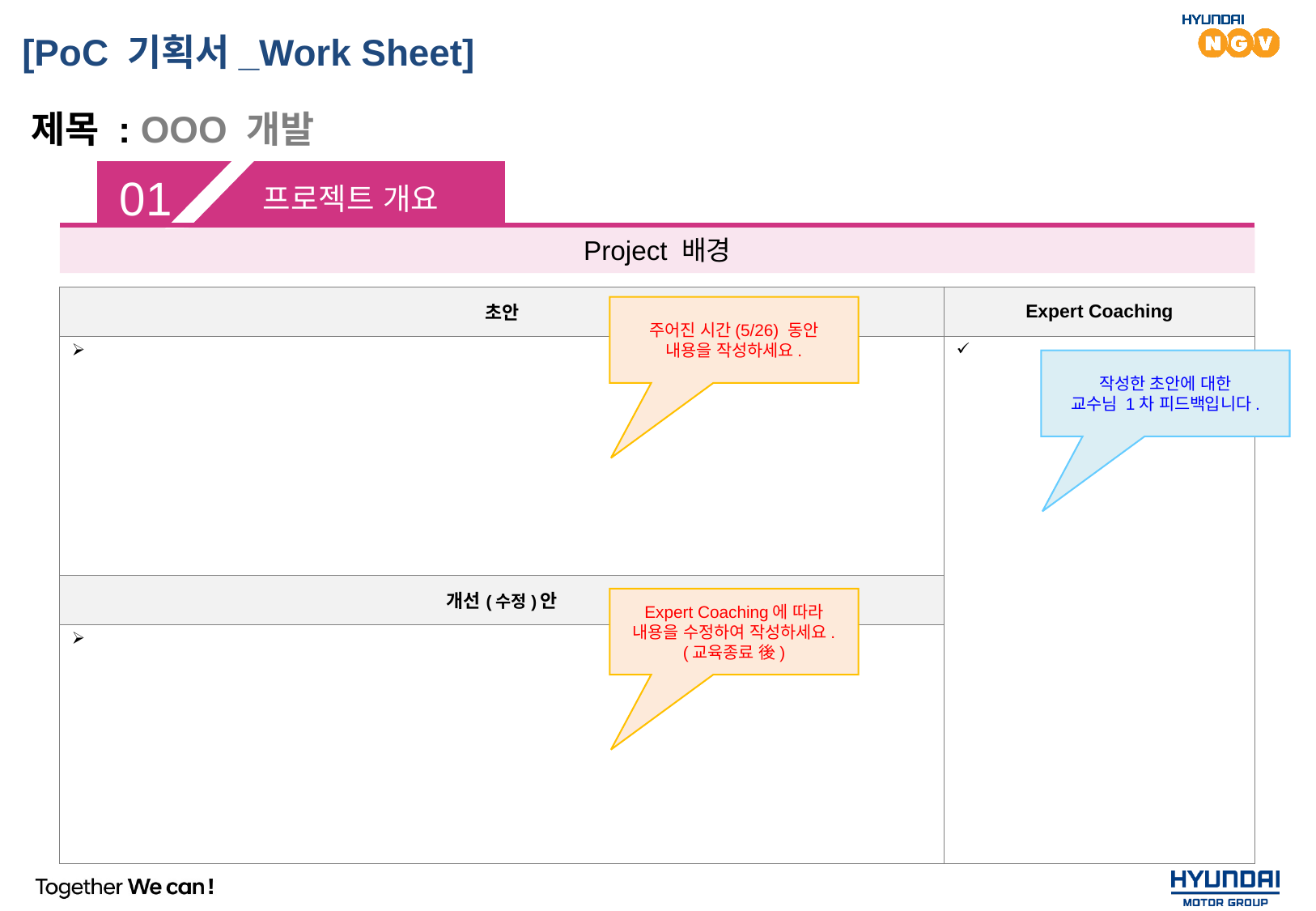

[PoC 기획서_Work Sheet]
 제목 : OOO 개발

01
프로젝트 개요
Project 배경
| 초안 | Expert Coaching |
| --- | --- |
|  |  |
| 개선(수정)안 |  |
|  |  |
주어진 시간(5/26) 동안
내용을 작성하세요.
작성한 초안에 대한
교수님 1차 피드백입니다.
Expert Coaching에 따라
내용을 수정하여 작성하세요.
(교육종료 後)